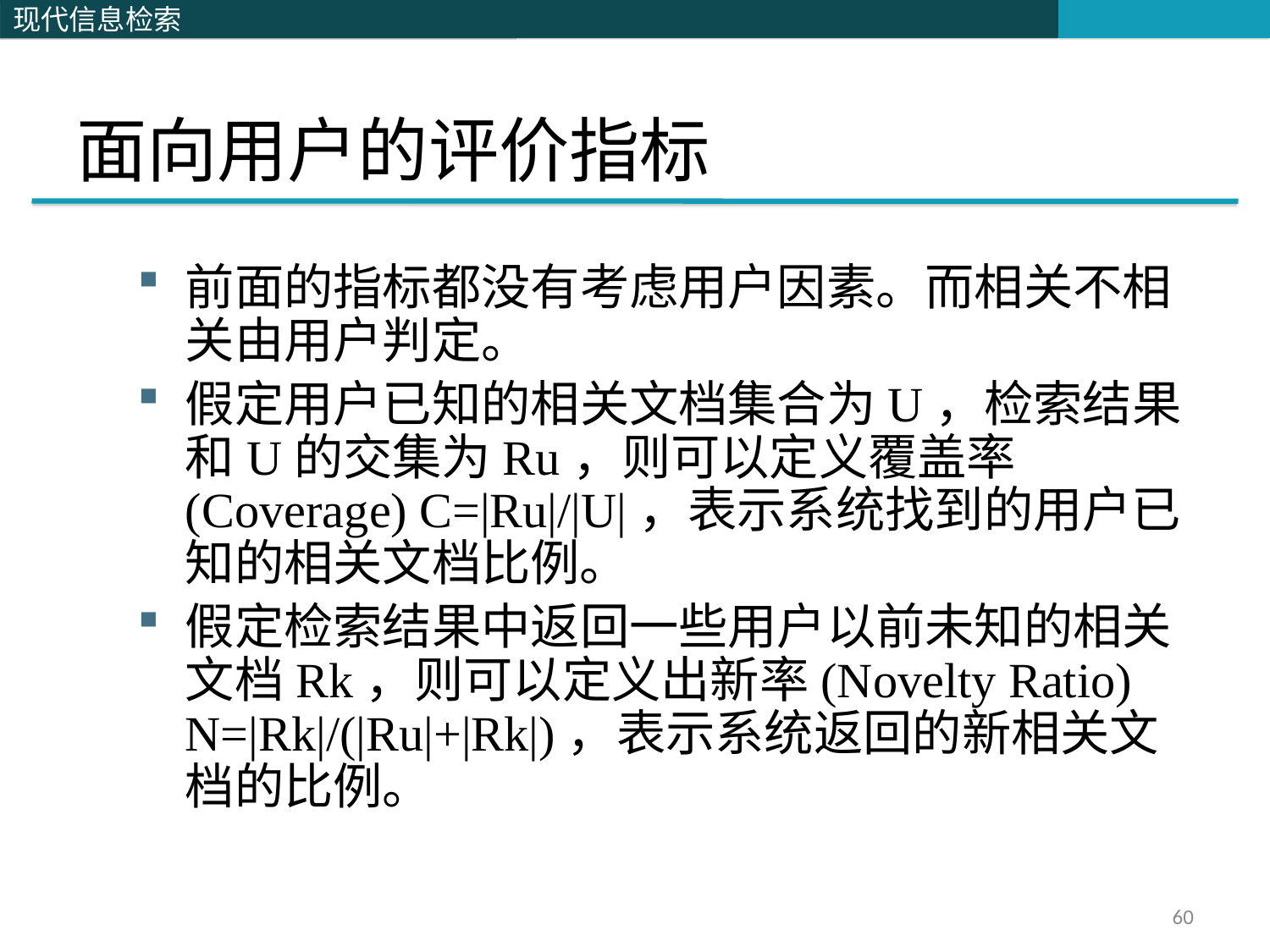

# 面向用户的评价指标
前面的指标都没有考虑用户因素。而相关不相关由用户判定。
假定用户已知的相关文档集合为U，检索结果和U的交集为Ru，则可以定义覆盖率(Coverage) C=|Ru|/|U|，表示系统找到的用户已知的相关文档比例。
假定检索结果中返回一些用户以前未知的相关文档Rk，则可以定义出新率(Novelty Ratio) N=|Rk|/(|Ru|+|Rk|)，表示系统返回的新相关文档的比例。
60